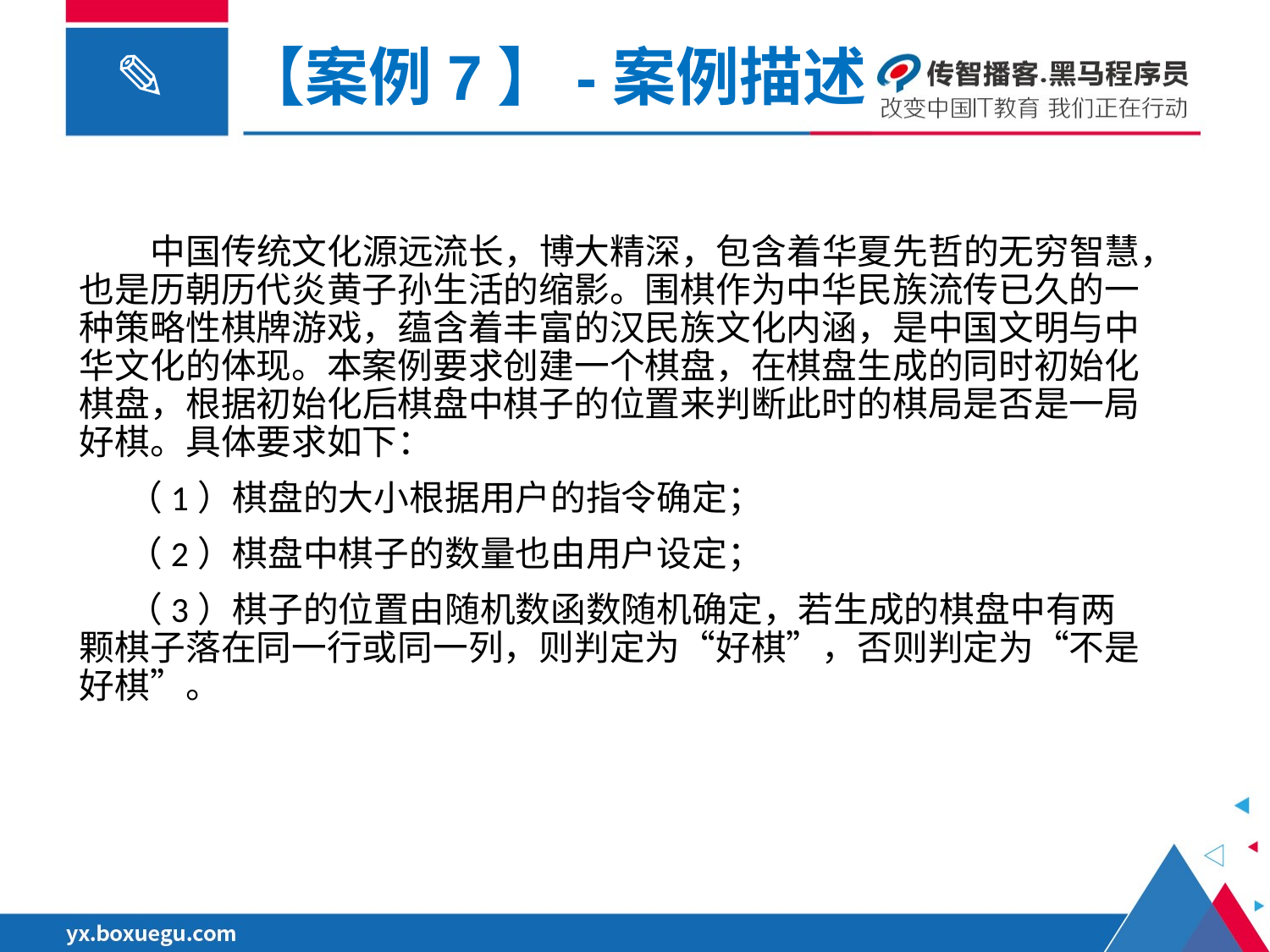

【案例7】-案例描述
        中国传统文化源远流长，博大精深，包含着华夏先哲的无穷智慧，也是历朝历代炎黄子孙生活的缩影。围棋作为中华民族流传已久的一种策略性棋牌游戏，蕴含着丰富的汉民族文化内涵，是中国文明与中华文化的体现。本案例要求创建一个棋盘，在棋盘生成的同时初始化棋盘，根据初始化后棋盘中棋子的位置来判断此时的棋局是否是一局好棋。具体要求如下：
     （1）棋盘的大小根据用户的指令确定；
     （2）棋盘中棋子的数量也由用户设定；
     （3）棋子的位置由随机数函数随机确定，若生成的棋盘中有两颗棋子落在同一行或同一列，则判定为“好棋”，否则判定为“不是好棋”。